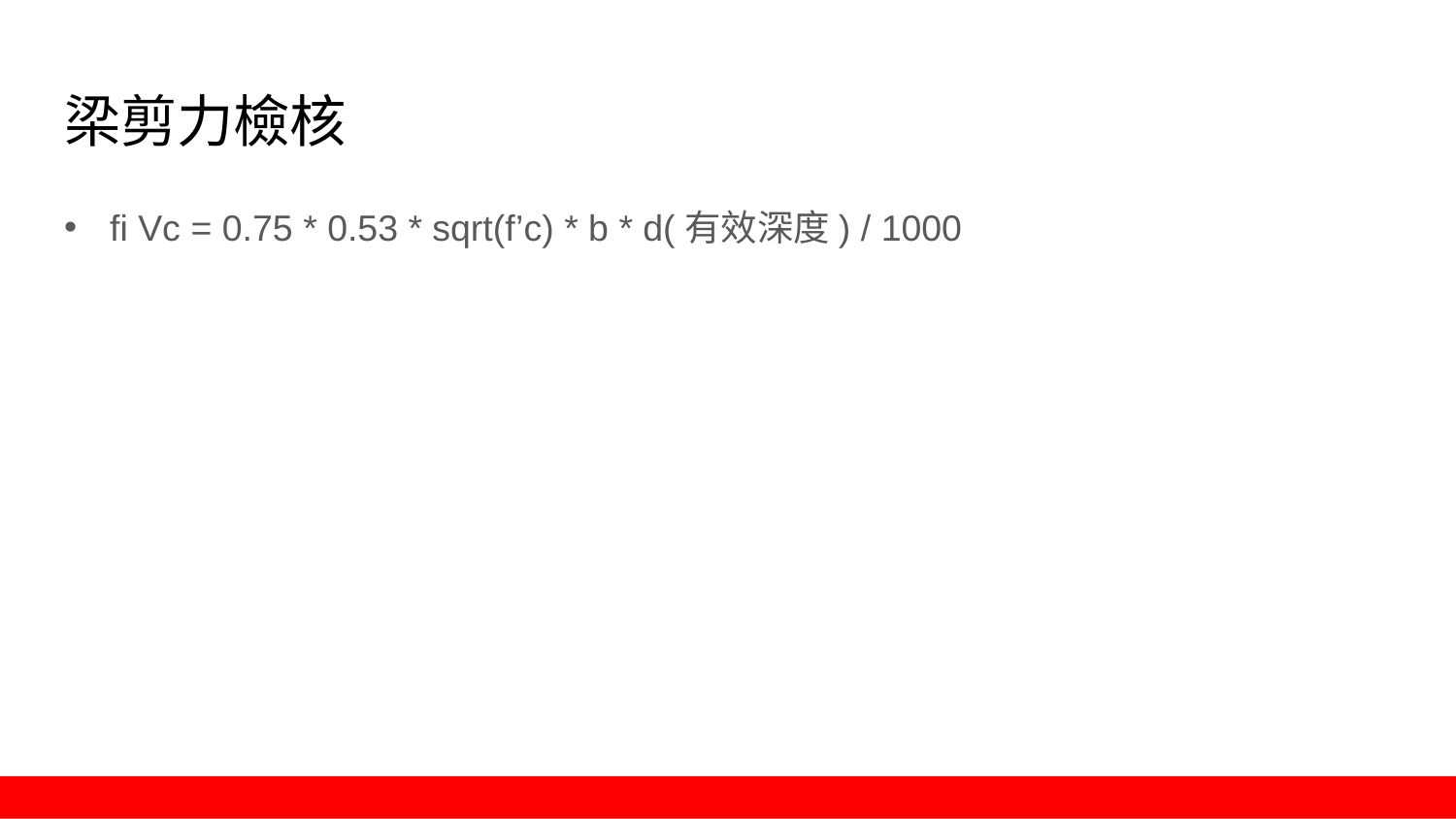

# 梁剪力檢核
fi Vc = 0.75 * 0.53 * sqrt(f’c) * b * d(有效深度) / 1000